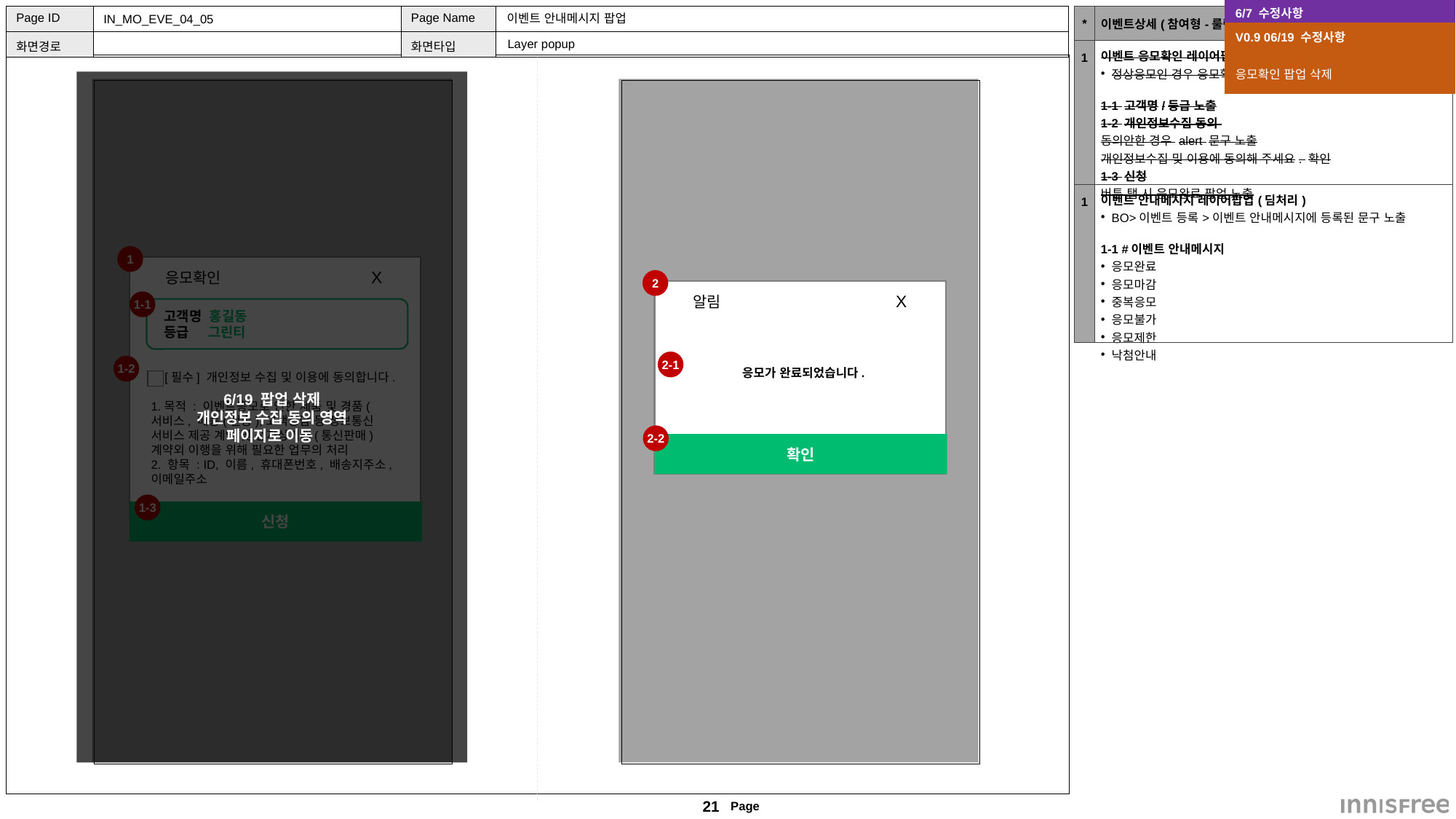

| 6/7 수정사항 |
| --- |
| 응모확인 팝업 추가 |
| \* | 이벤트상세(참여형-룰렛) |
| --- | --- |
| 1 | 이벤트 응모확인 레이어팝업(딤처리) 정상응모인 경우 응모확인 안내 1-1 고객명/등급 노출 1-2 개인정보수집 동의 동의안한 경우 alert 문구 노출 개인정보수집 및 이용에 동의해 주세요. 확인 1-3 신청 버튼 탭 시 응모완료 팝업 노출 |
| 1 | 이벤트 안내메시지 레이어팝업(딤처리) BO>이벤트 등록>이벤트 안내메시지에 등록된 문구 노출 1-1 #이벤트 안내메시지 응모완료 응모마감 중복응모 응모불가 응모제한 낙첨안내 |
IN_MO_EVE_04_05
# 이벤트 안내메시지 팝업
| V0.9 06/19 수정사항 |
| --- |
| 응모확인 팝업 삭제 |
Layer popup
6/19 팝업 삭제
개인정보 수집 동의 영역
페이지로 이동

1

응모확인                                   X
2

알림                                         X
1-1

고객명  홍길동
등급     그린티
2-1
1-2
응모가 완료되었습니다.
    [필수] 개인정보 수집 및 이용에 동의합니다.

1.목적 : 이벤트응모로 인한 제품 및 경품(서비스, 배송(전송),고객상담 등 정보통신 서비스 제공 계약 및 전자상거래(통신판매) 계약외 이행을 위해 필요한 업무의 처리
2. 항목 : ID, 이름, 휴대폰번호, 배송지주소,이메일주소

2-2
확인
1-3
신청